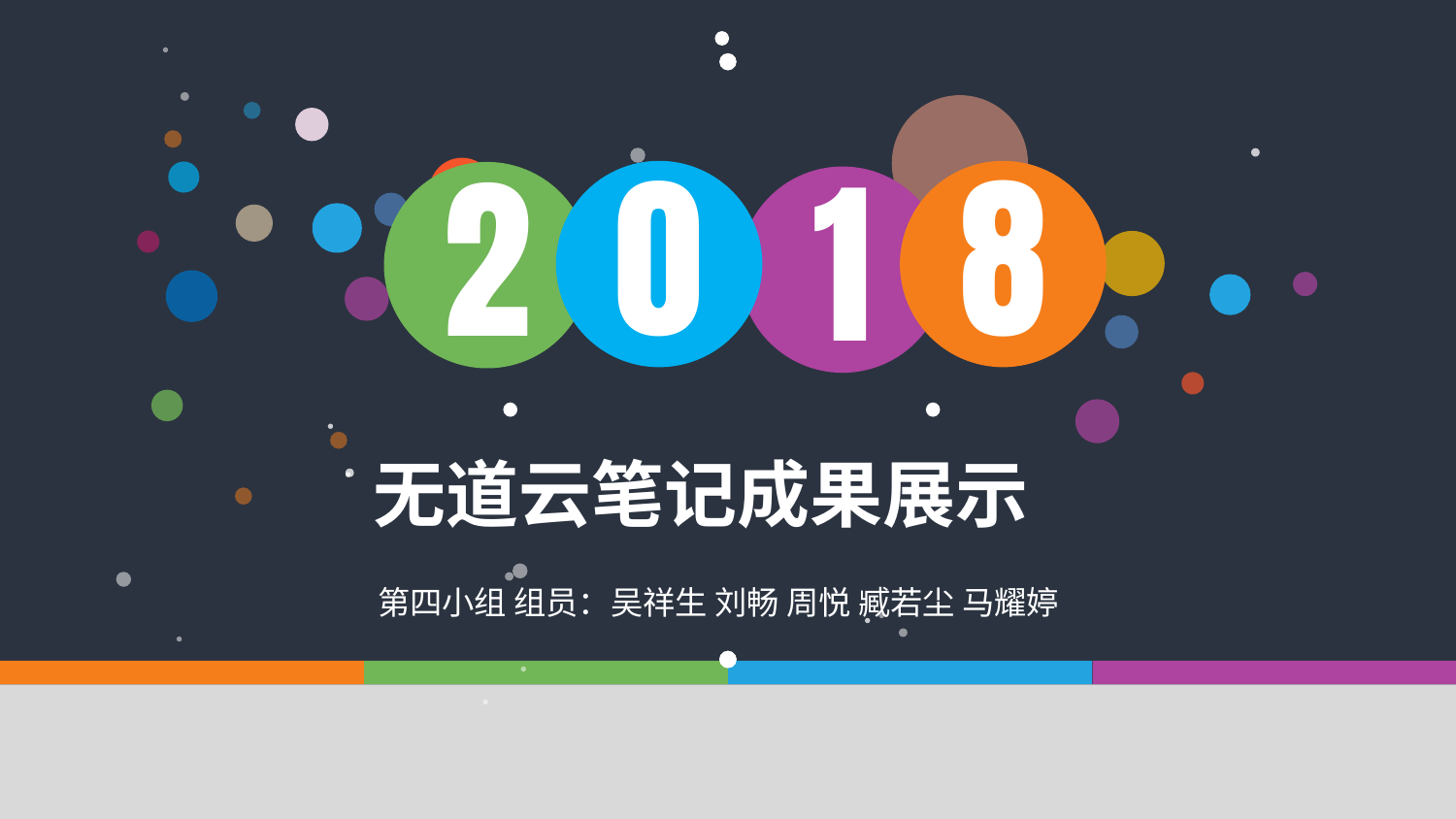

0
8

2
1

      无道云笔记成果展示

第四小组 组员：吴祥生 刘畅 周悦 臧若尘 马耀婷